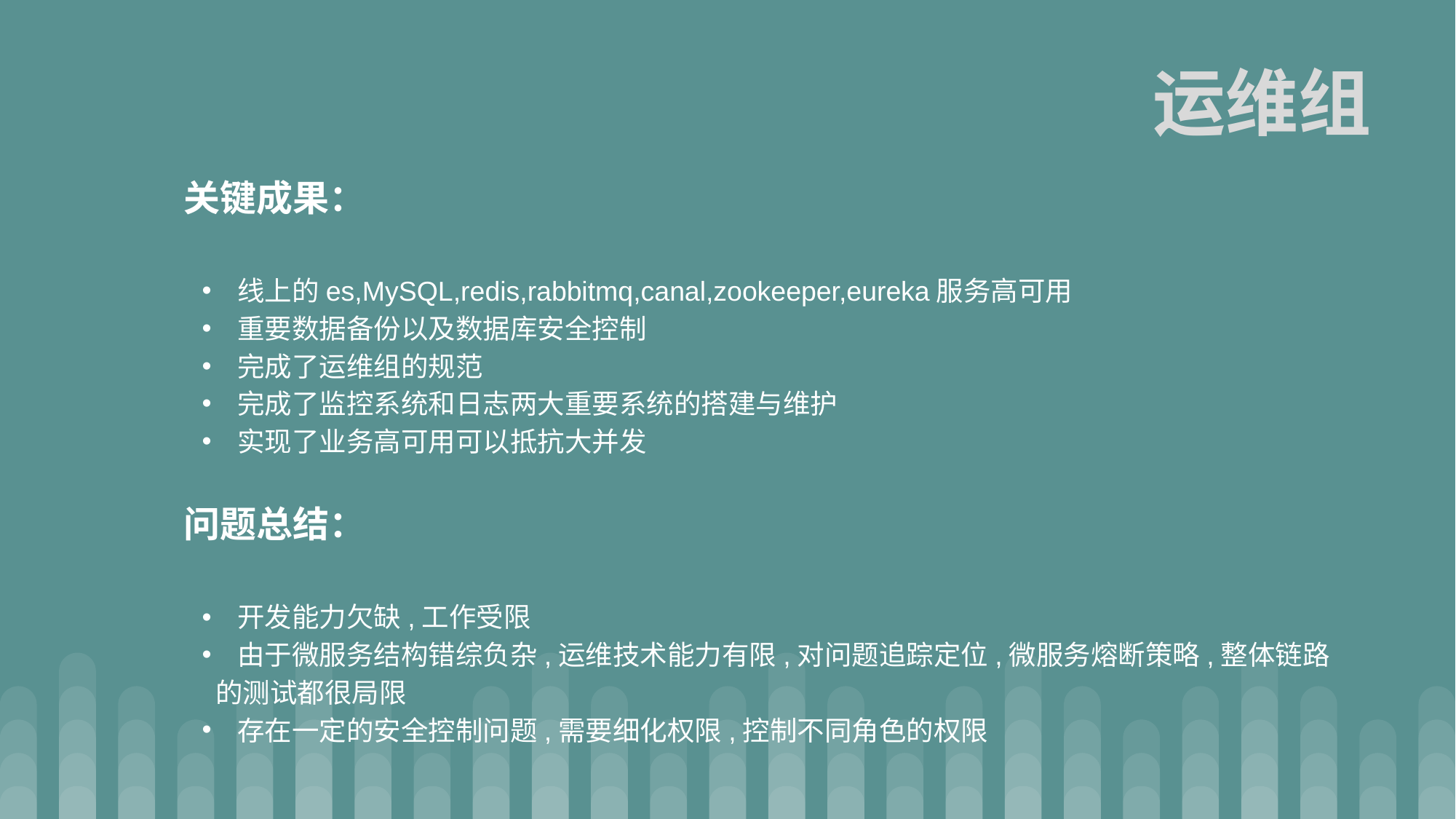

运维组
关键成果：

  线上的es,MySQL,redis,rabbitmq,canal,zookeeper,eureka服务高可用
  重要数据备份以及数据库安全控制
  完成了运维组的规范
  完成了监控系统和日志两大重要系统的搭建与维护
  实现了业务高可用可以抵抗大并发

问题总结：

  开发能力欠缺,工作受限
  由于微服务结构错综负杂,运维技术能力有限,对问题追踪定位,微服务熔断策略,整体链路的测试都很局限
  存在一定的安全控制问题,需要细化权限,控制不同角色的权限